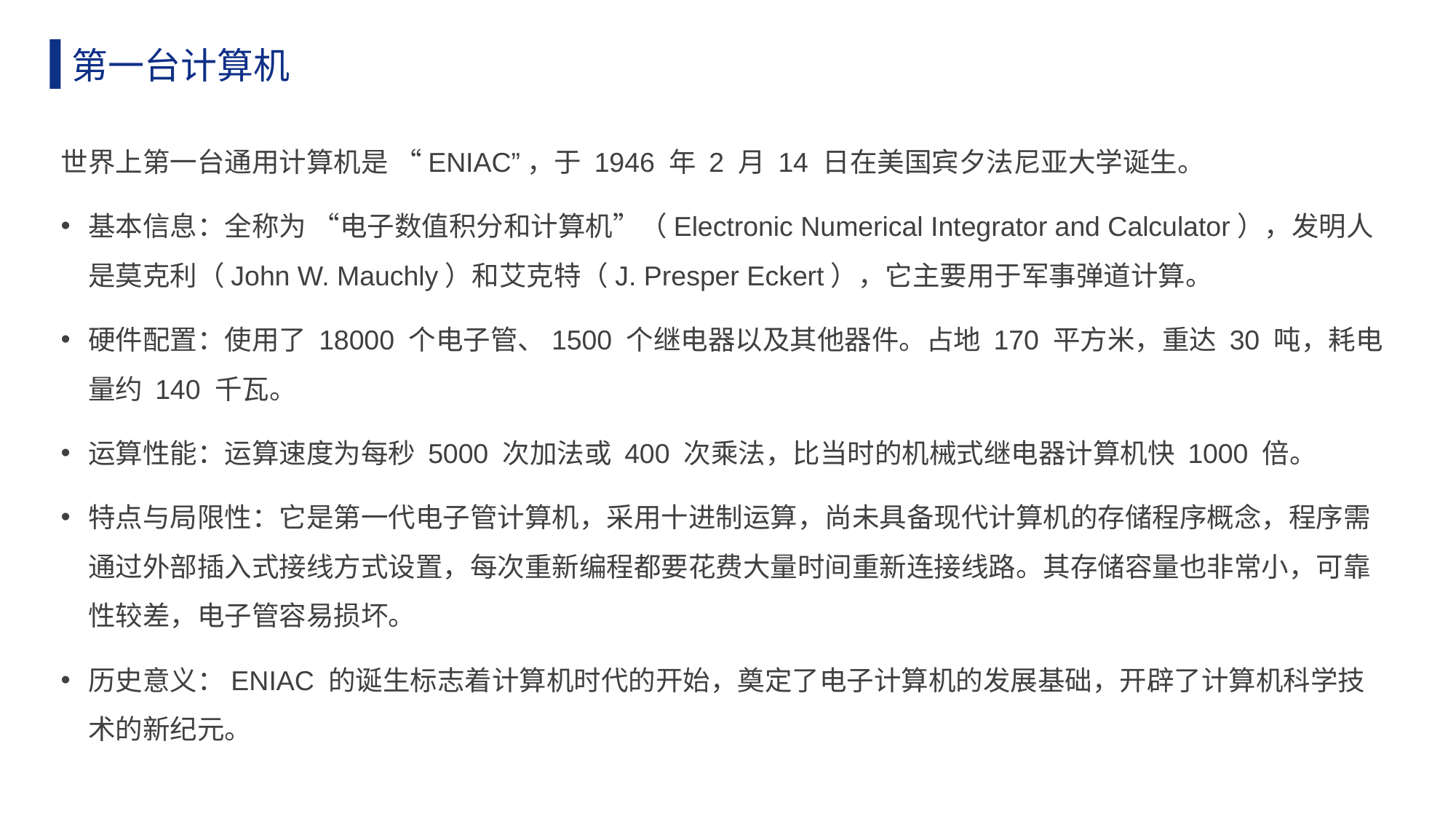

# 第一台计算机
世界上第一台通用计算机是 “ENIAC”，于 1946 年 2 月 14 日在美国宾夕法尼亚大学诞生。
基本信息：全称为 “电子数值积分和计算机”（Electronic Numerical Integrator and Calculator），发明人是莫克利（John W. Mauchly）和艾克特（J. Presper Eckert），它主要用于军事弹道计算。
硬件配置：使用了 18000 个电子管、1500 个继电器以及其他器件。占地 170 平方米，重达 30 吨，耗电量约 140 千瓦。
运算性能：运算速度为每秒 5000 次加法或 400 次乘法，比当时的机械式继电器计算机快 1000 倍。
特点与局限性：它是第一代电子管计算机，采用十进制运算，尚未具备现代计算机的存储程序概念，程序需通过外部插入式接线方式设置，每次重新编程都要花费大量时间重新连接线路。其存储容量也非常小，可靠性较差，电子管容易损坏。
历史意义：ENIAC 的诞生标志着计算机时代的开始，奠定了电子计算机的发展基础，开辟了计算机科学技术的新纪元。